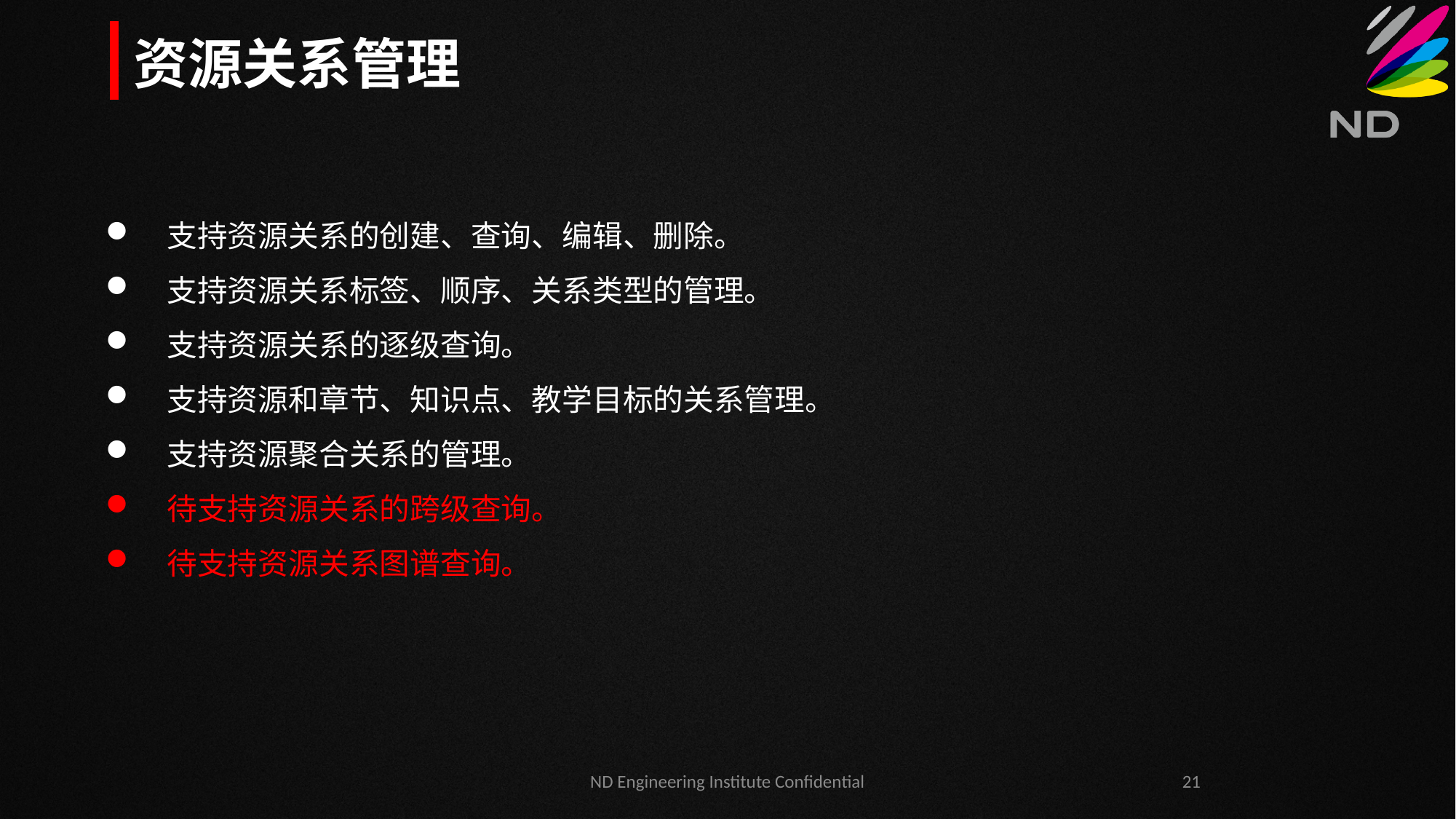

资源关系管理
支持资源关系的创建、查询、编辑、删除。
支持资源关系标签、顺序、关系类型的管理。
支持资源关系的逐级查询。
支持资源和章节、知识点、教学目标的关系管理。
支持资源聚合关系的管理。
待支持资源关系的跨级查询。
待支持资源关系图谱查询。

ND Engineering Institute Confidential
21